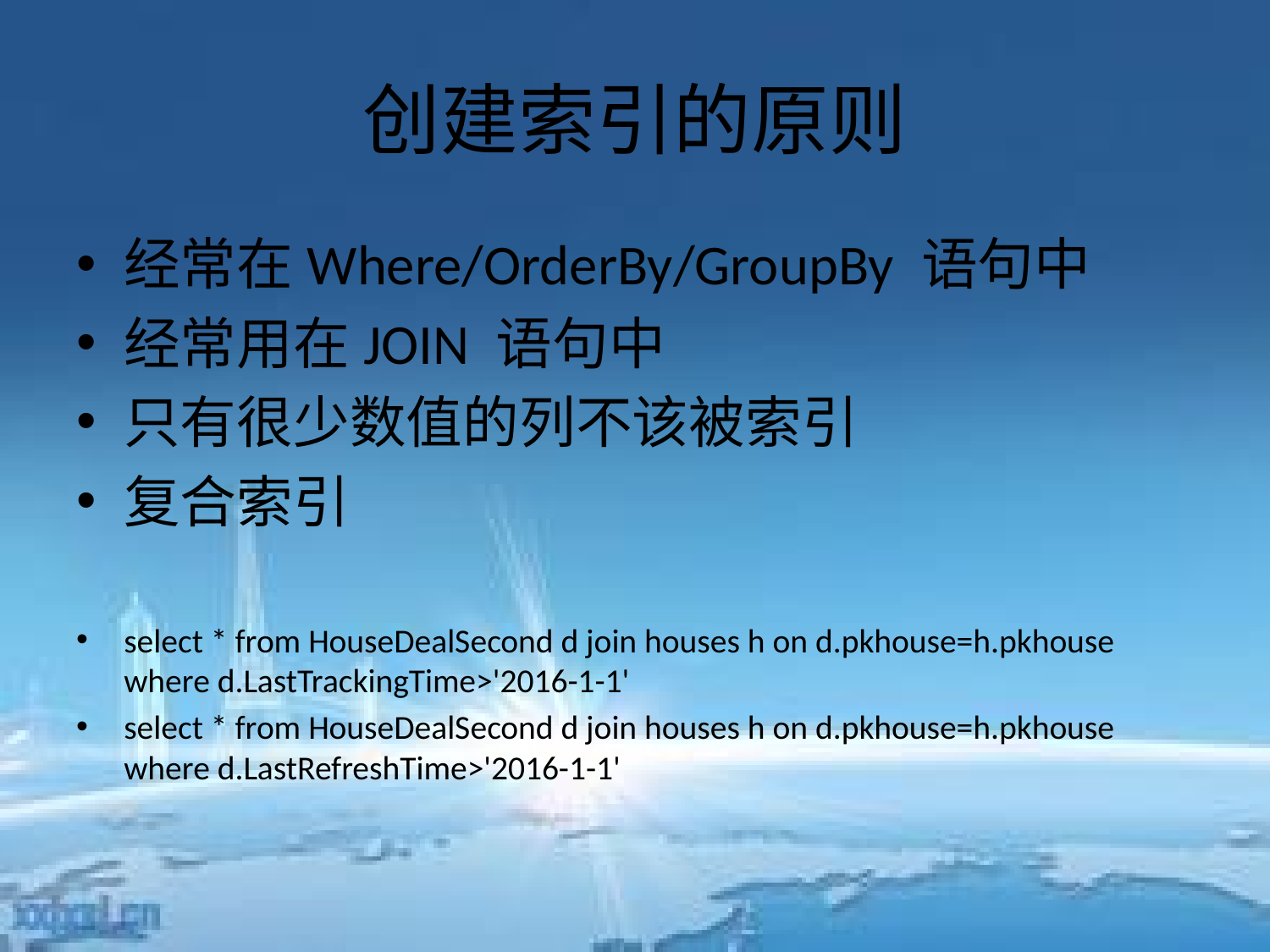

# 创建索引的原则
经常在Where/OrderBy/GroupBy 语句中
经常用在JOIN 语句中
只有很少数值的列不该被索引
复合索引

select * from HouseDealSecond d join houses h on d.pkhouse=h.pkhouse where d.LastTrackingTime>'2016-1-1'
select * from HouseDealSecond d join houses h on d.pkhouse=h.pkhouse where d.LastRefreshTime>'2016-1-1'